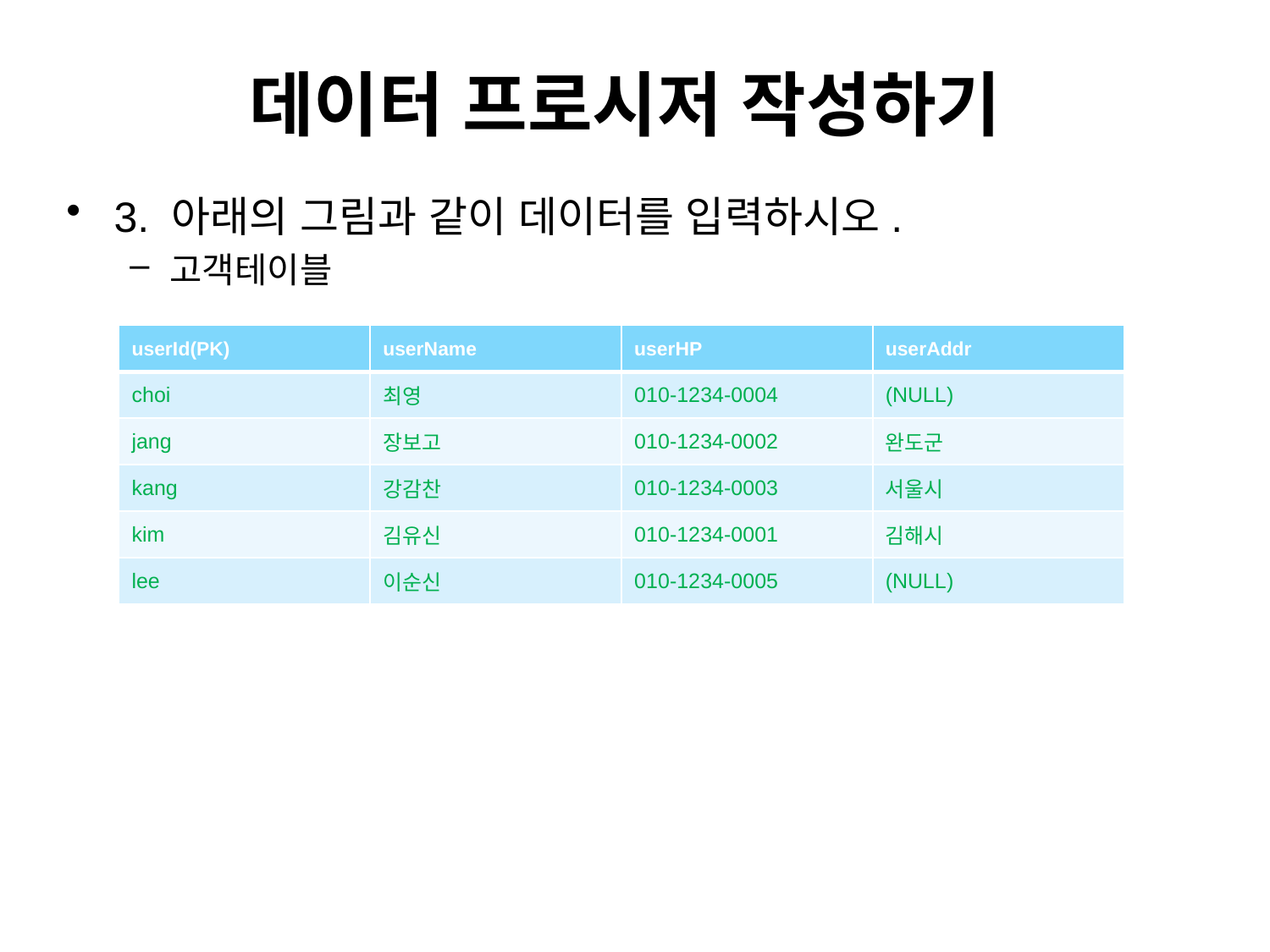

# 데이터 프로시저 작성하기
3. 아래의 그림과 같이 데이터를 입력하시오.
고객테이블

| userId(PK) | userName | userHP | userAddr |
| --- | --- | --- | --- |
| choi | 최영 | 010-1234-0004 | (NULL) |
| jang | 장보고 | 010-1234-0002 | 완도군 |
| kang | 강감찬 | 010-1234-0003 | 서울시 |
| kim | 김유신 | 010-1234-0001 | 김해시 |
| lee | 이순신 | 010-1234-0005 | (NULL) |